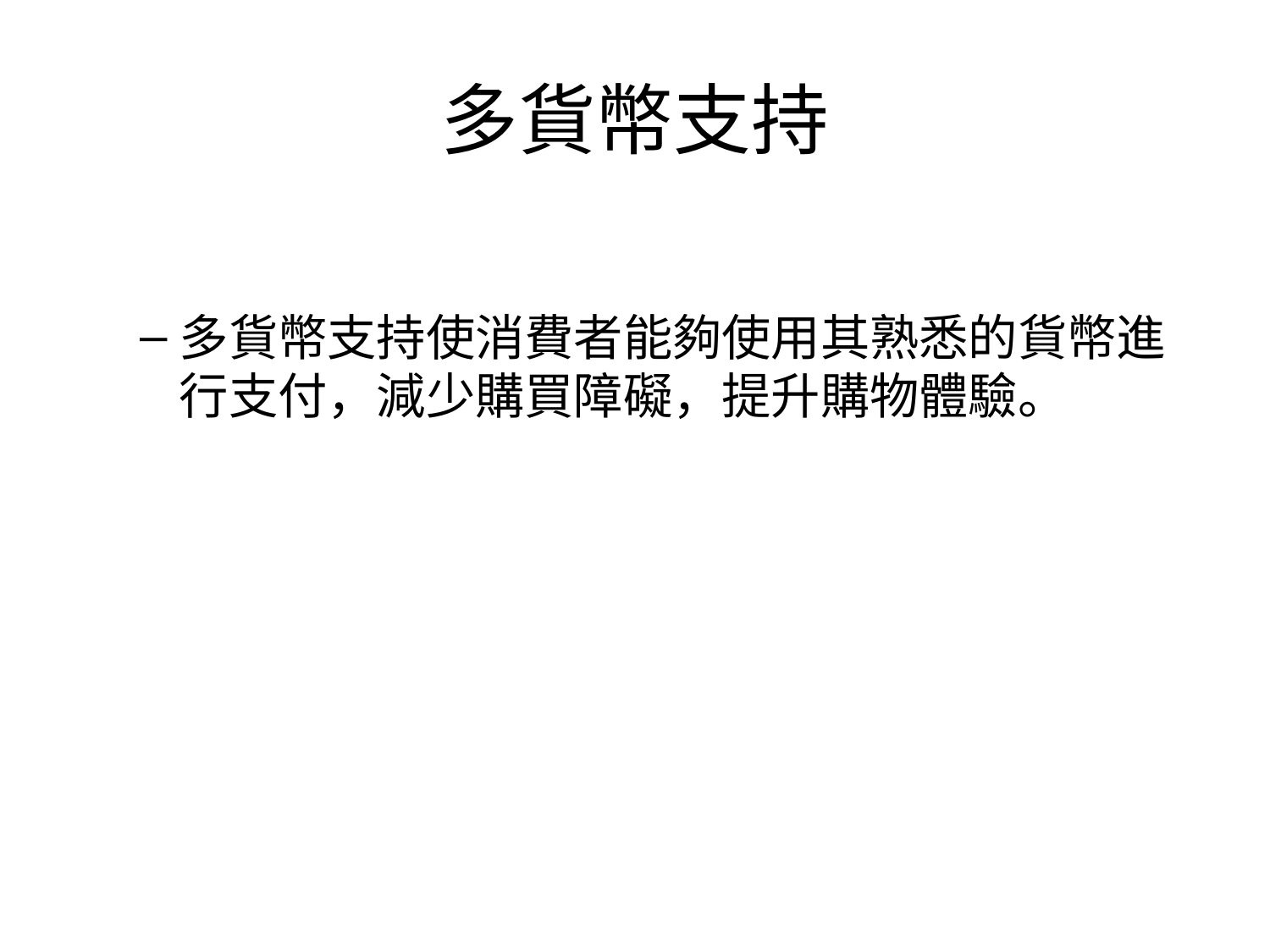

# 多貨幣支持

多貨幣支持使消費者能夠使用其熟悉的貨幣進行支付，減少購買障礙，提升購物體驗。